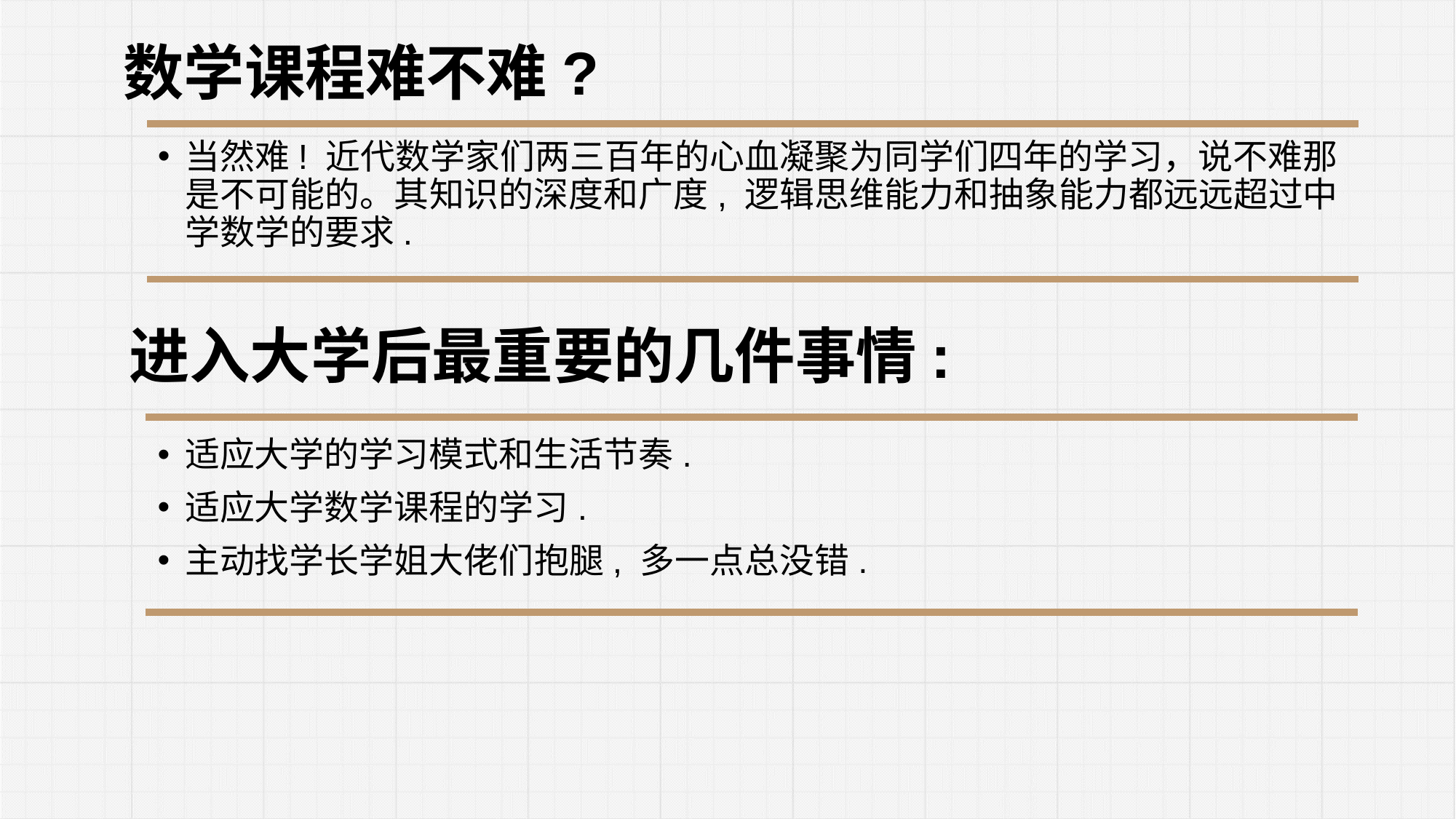

数学课程难不难?
当然难! 近代数学家们两三百年的心血凝聚为同学们四年的学习，说不难那是不可能的。其知识的深度和广度, 逻辑思维能力和抽象能力都远远超过中学数学的要求.
进入大学后最重要的几件事情:
适应大学的学习模式和生活节奏.
适应大学数学课程的学习.
主动找学长学姐大佬们抱腿, 多一点总没错.